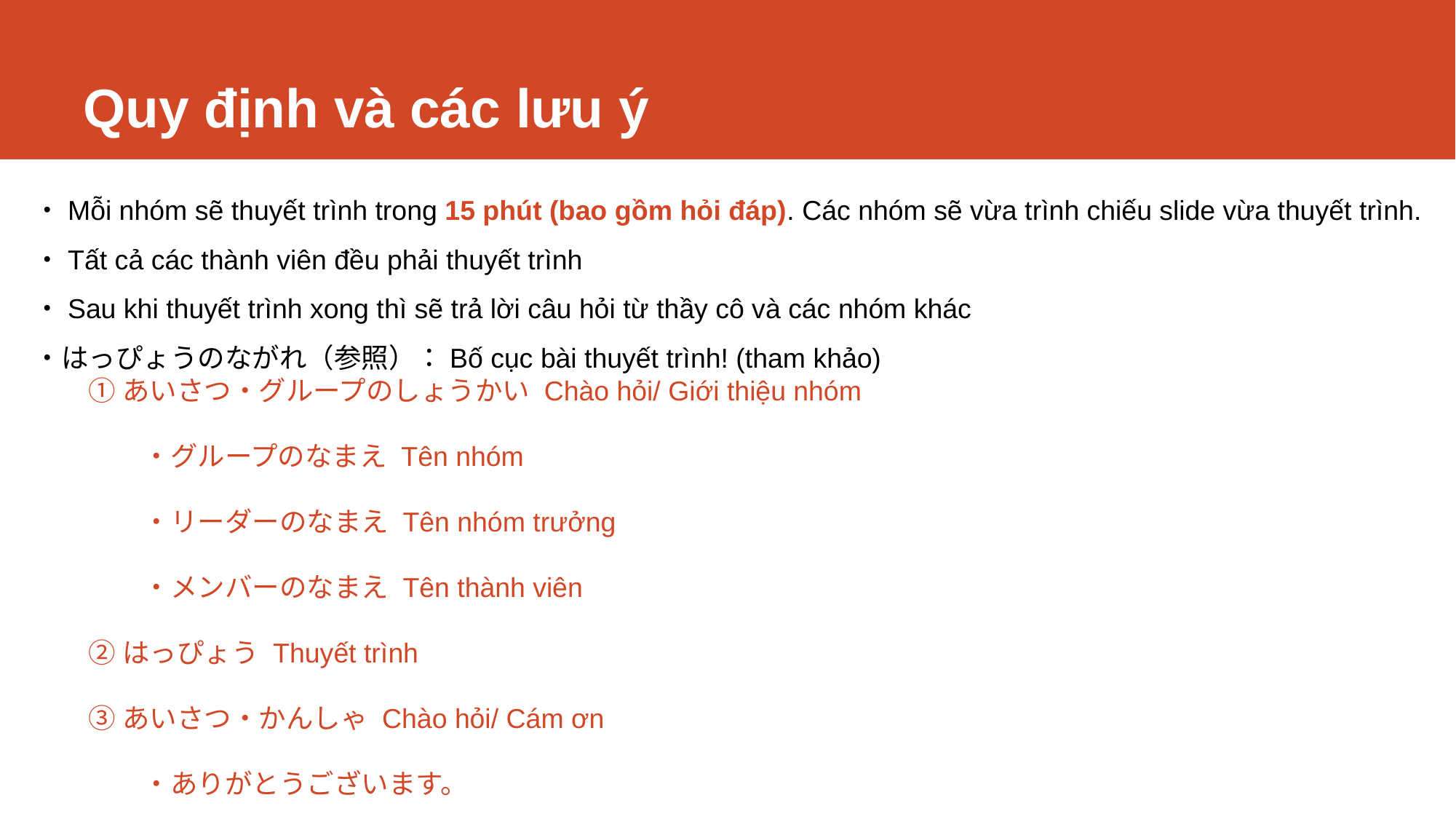

# Quy định và các lưu ý
・Mỗi nhóm sẽ thuyết trình trong 15 phút (bao gồm hỏi đáp). Các nhóm sẽ vừa trình chiếu slide vừa thuyết trình.
・Tất cả các thành viên đều phải thuyết trình
・Sau khi thuyết trình xong thì sẽ trả lời câu hỏi từ thầy cô và các nhóm khác
・はっぴょうのながれ（参照）：Bố cục bài thuyết trình! (tham khảo)
①あいさつ・グループのしょうかい Chào hỏi/ Giới thiệu nhóm

・グループのなまえ Tên nhóm

・リーダーのなまえ Tên nhóm trưởng

・メンバーのなまえ Tên thành viên

②はっぴょう Thuyết trình

③あいさつ・かんしゃ Chào hỏi/ Cám ơn

・ありがとうございます。